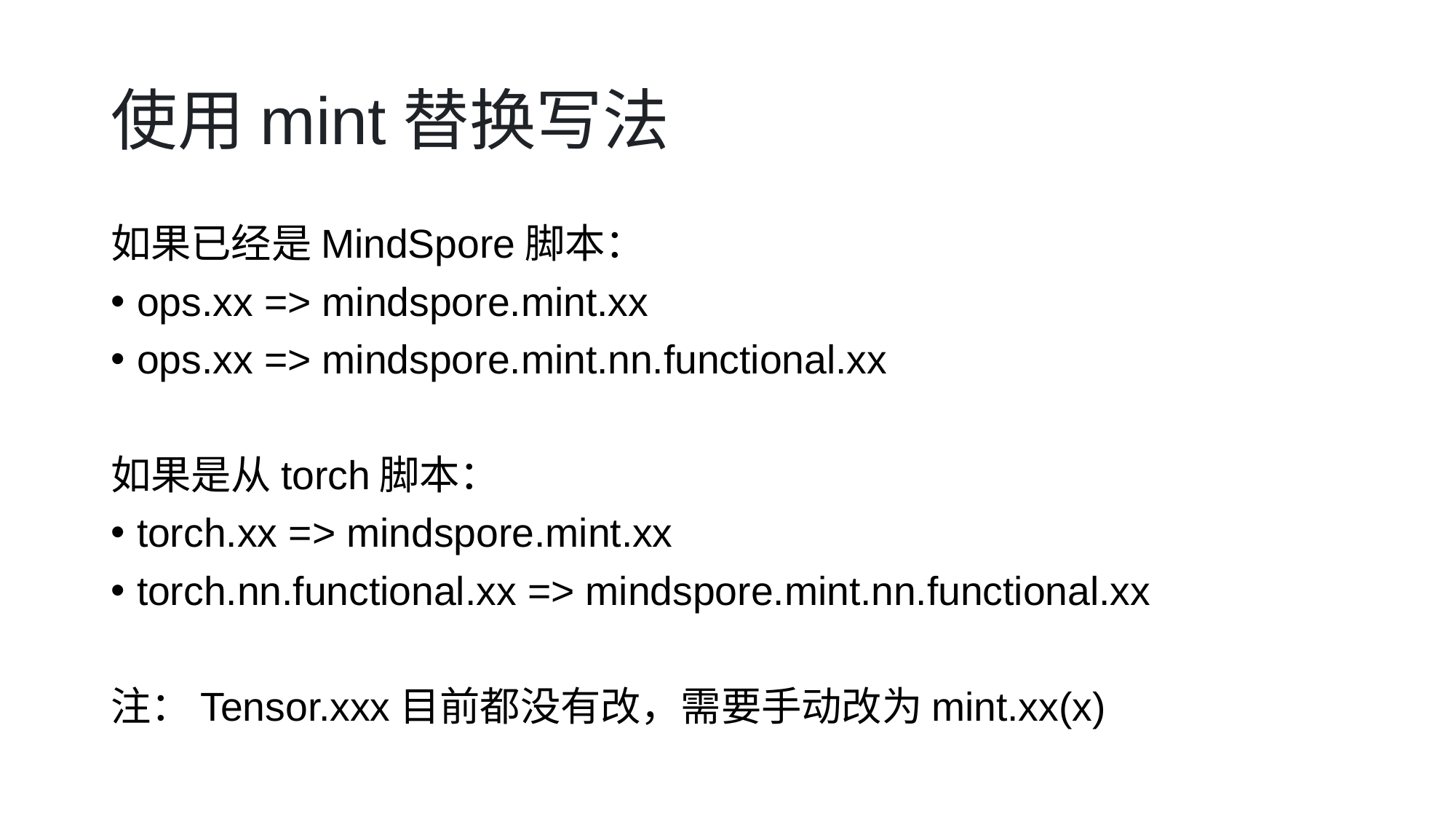

# 使用mint替换写法
如果已经是MindSpore脚本：
ops.xx => mindspore.mint.xx
ops.xx => mindspore.mint.nn.functional.xx

如果是从torch脚本：
torch.xx => mindspore.mint.xx
torch.nn.functional.xx => mindspore.mint.nn.functional.xx

注：Tensor.xxx目前都没有改，需要手动改为mint.xx(x)